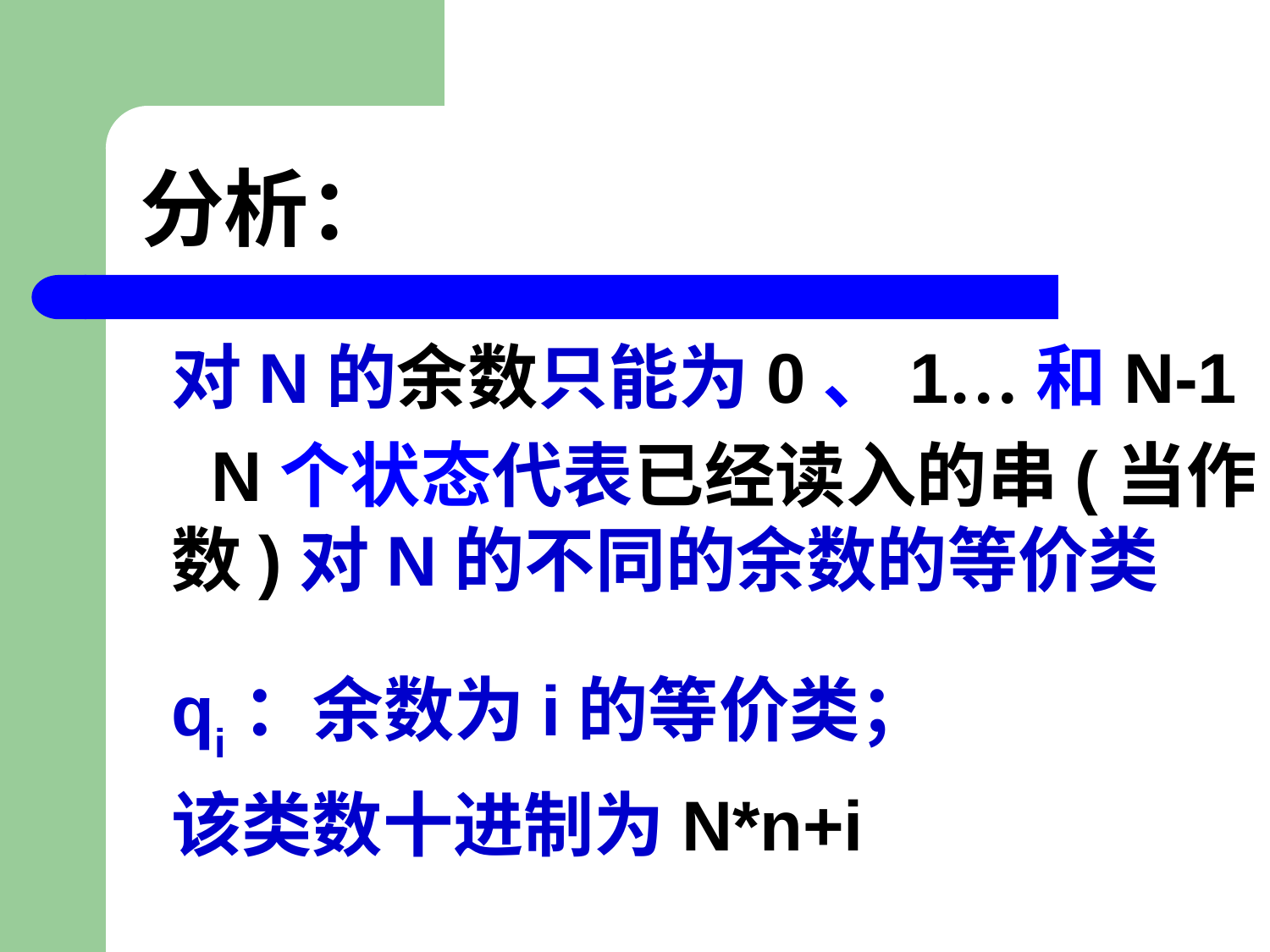

# 分析：
对N的余数只能为0、1…和N-1
  N个状态代表已经读入的串(当作数)对N的不同的余数的等价类
qi：余数为i的等价类；
该类数十进制为N*n+i